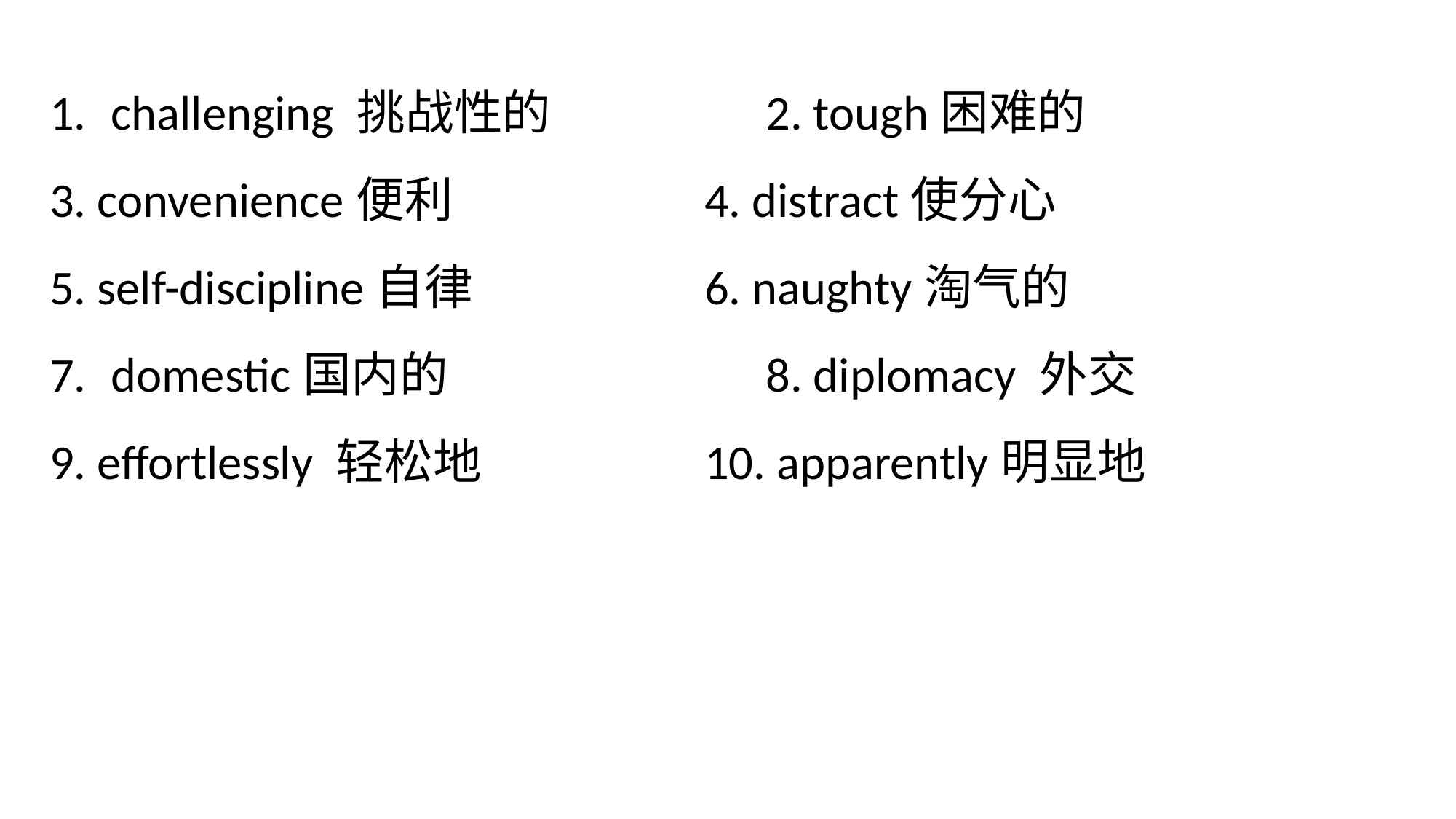

challenging 挑战性的		2. tough困难的
3. convenience便利			4. distract使分心
5. self-discipline自律			6. naughty淘气的
domestic国内的			8. diplomacy 外交
9. effortlessly 轻松地			10. apparently明显地